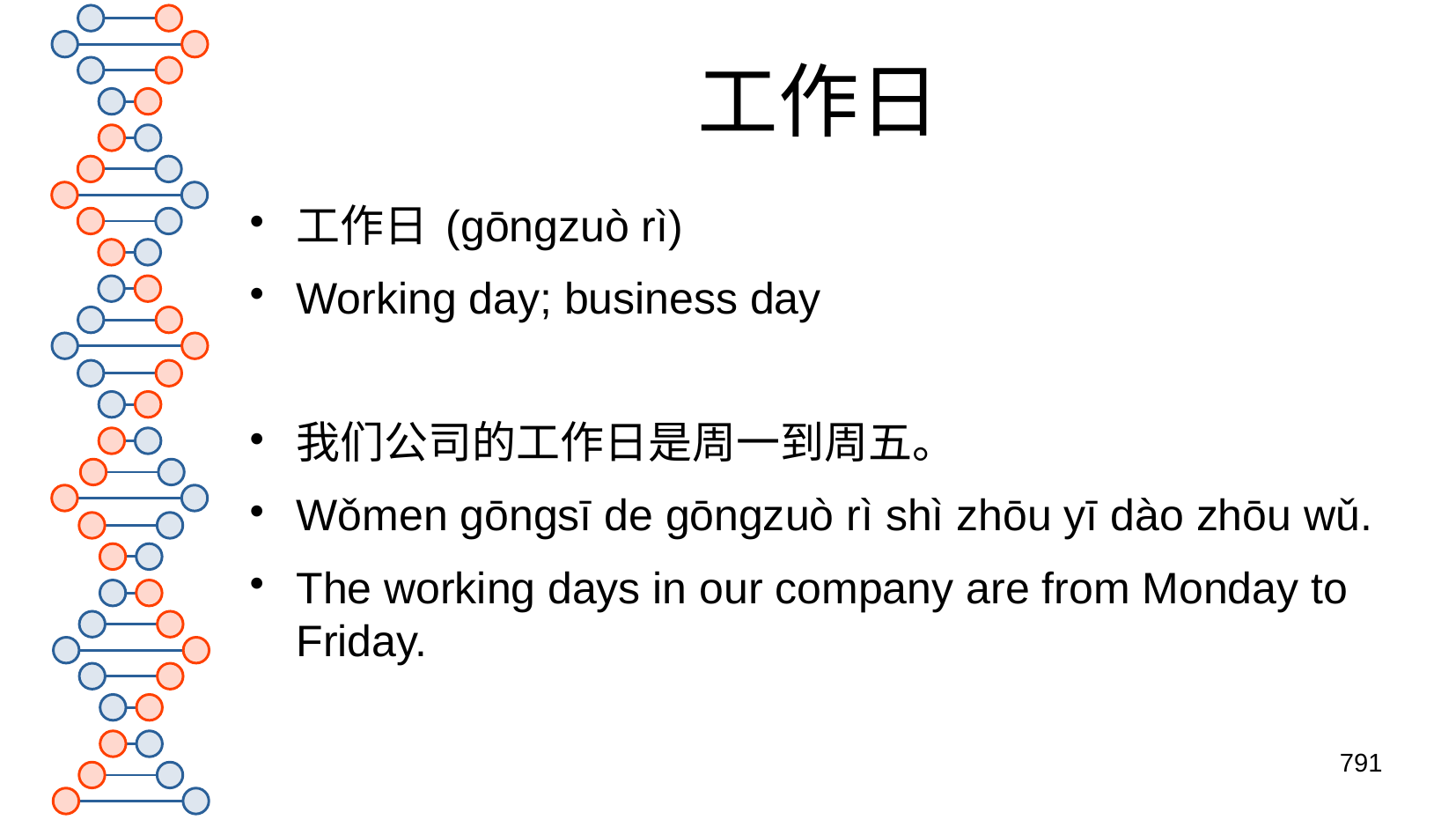

# 工作日
工作日 (gōngzuò rì)
Working day; business day

我们公司的工作日是周一到周五。
Wǒmen gōngsī de gōngzuò rì shì zhōu yī dào zhōu wǔ.
The working days in our company are from Monday to Friday.

791